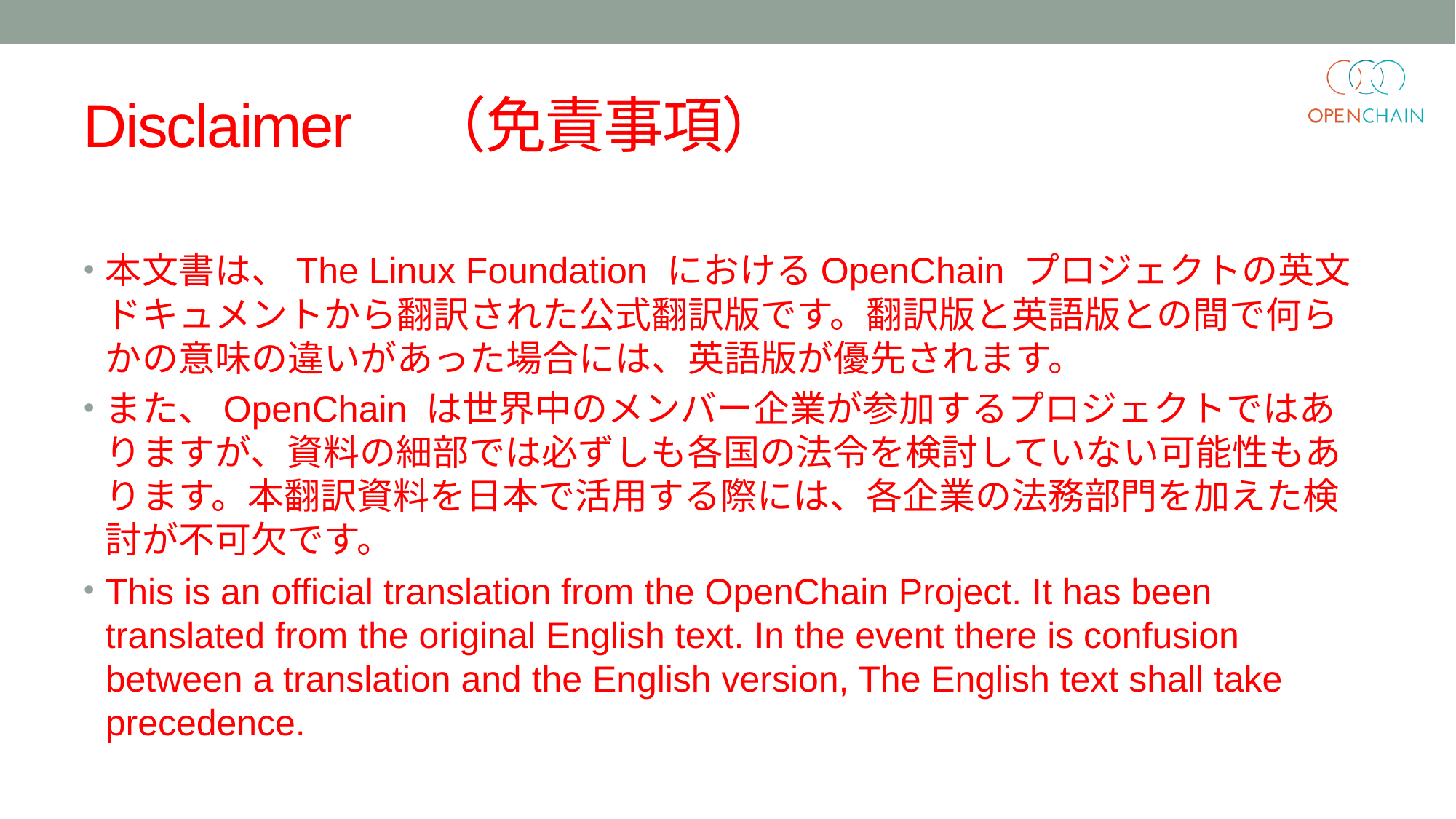

# Disclaimer　（免責事項）

本文書は、The Linux Foundation におけるOpenChain プロジェクトの英文ドキュメントから翻訳された公式翻訳版です。翻訳版と英語版との間で何らかの意味の違いがあった場合には、英語版が優先されます。
また、OpenChain は世界中のメンバー企業が参加するプロジェクトではありますが、資料の細部では必ずしも各国の法令を検討していない可能性もあります。本翻訳資料を日本で活用する際には、各企業の法務部門を加えた検討が不可欠です。
This is an official translation from the OpenChain Project. It has been translated from the original English text. In the event there is confusion between a translation and the English version, The English text shall take precedence.